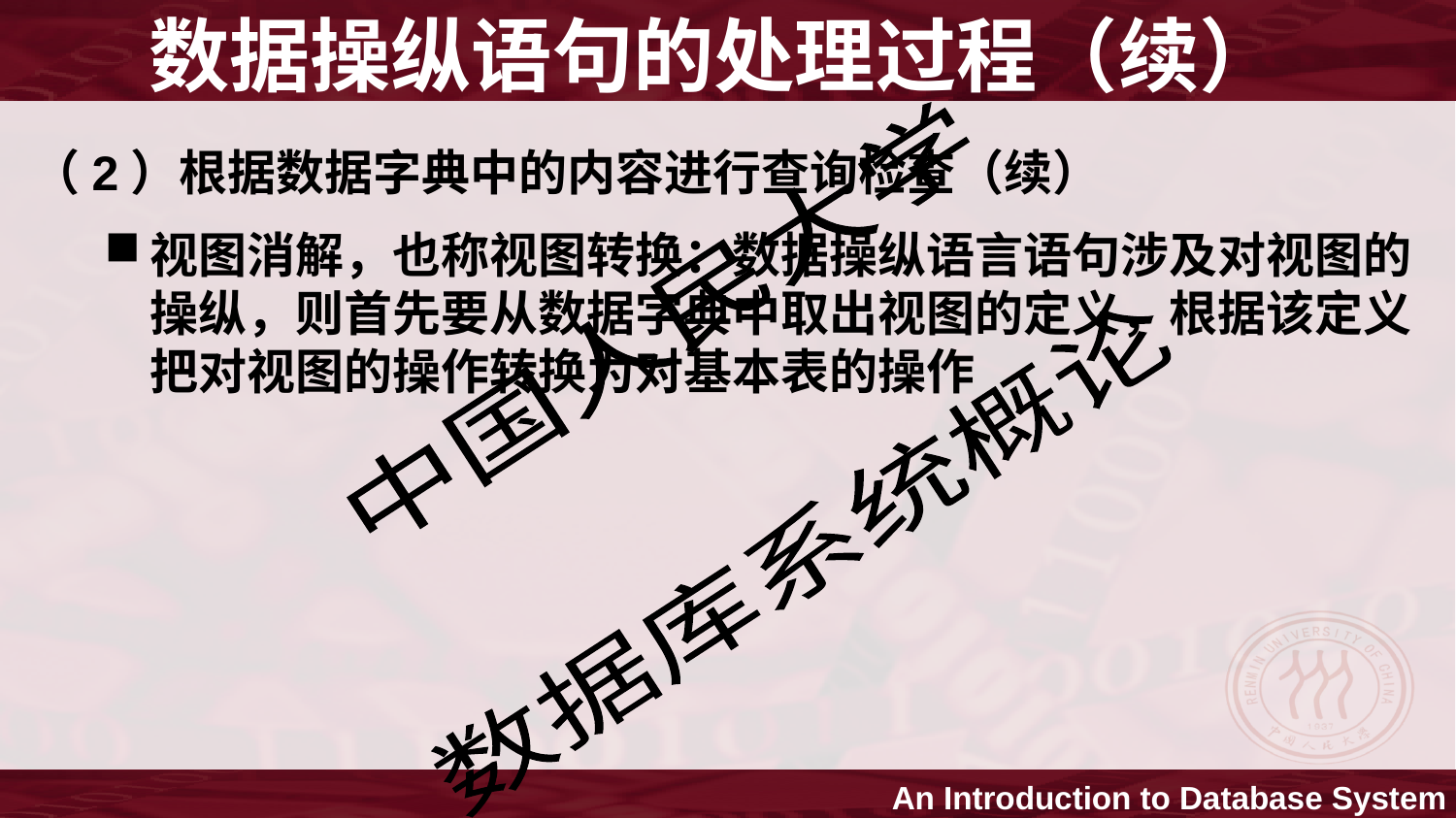

# 数据操纵语句的处理过程（续）
（2）根据数据字典中的内容进行查询检查（续）
视图消解，也称视图转换：数据操纵语言语句涉及对视图的操纵，则首先要从数据字典中取出视图的定义，根据该定义把对视图的操作转换为对基本表的操作